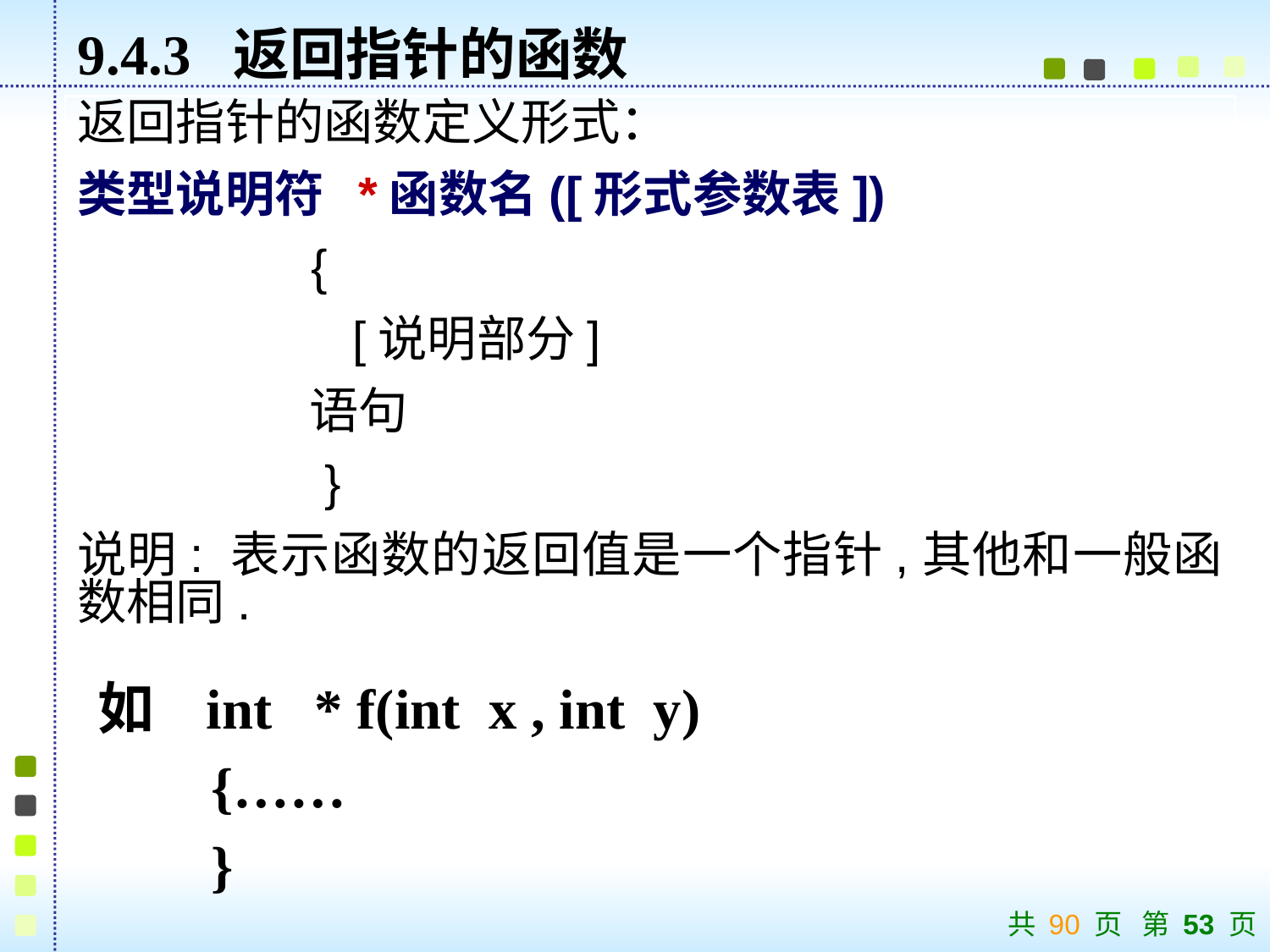

9.4.3  返回指针的函数
返回指针的函数定义形式：
类型说明符  *函数名([形式参数表])
                 {
                    [说明部分]
                    语句
                  }
说明: 表示函数的返回值是一个指针,其他和一般函数相同.
如   int   * f(int  x , int  y)
        {……
        }
共 90 页   第 53 页